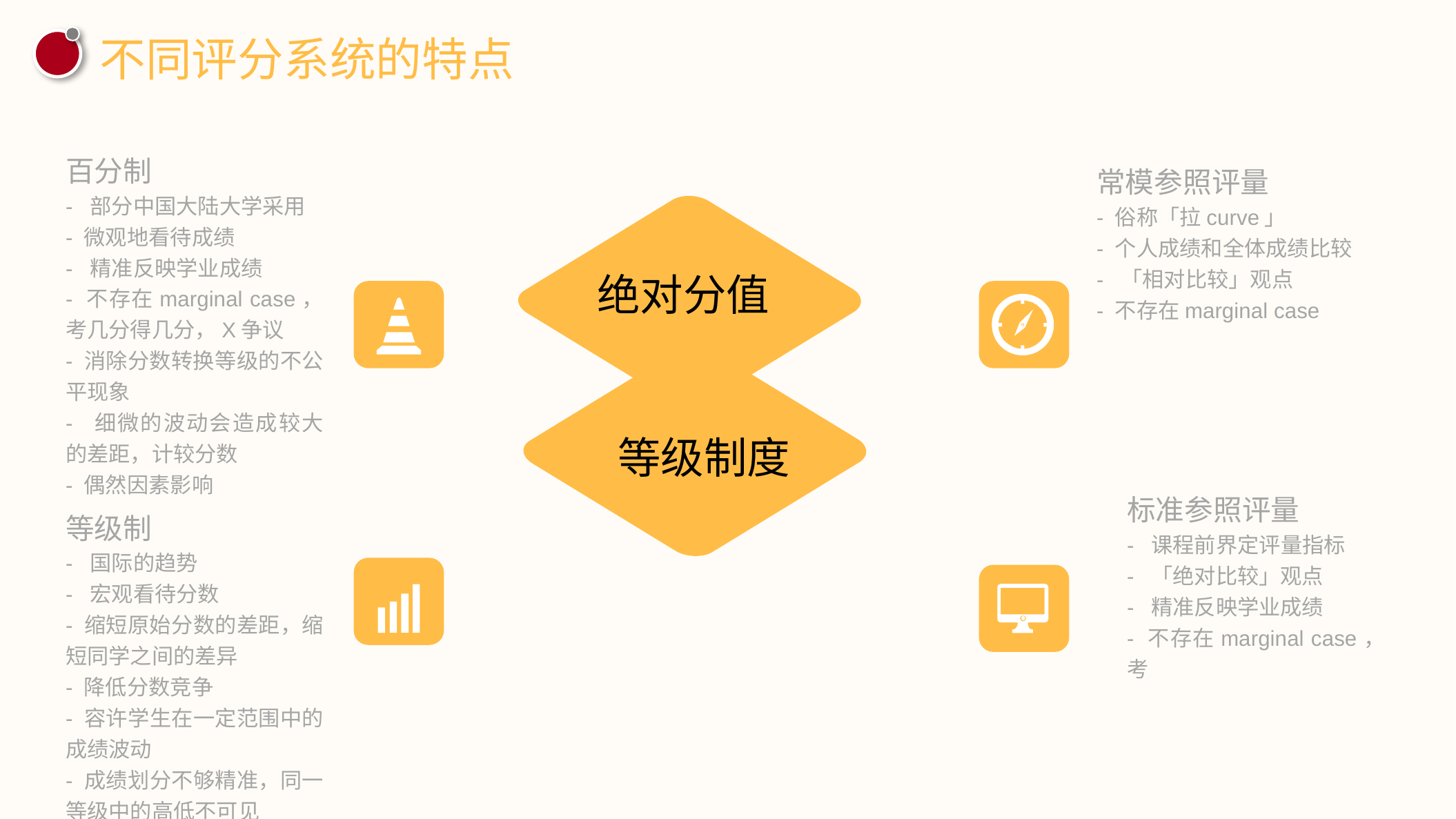

不同评分系统的特点
常模参照评量
- 俗称「拉curve」
- 个人成绩和全体成绩比较
-  「相对比较」观点
- 不存在marginal case
百分制
-  部分中国大陆大学采用
- 微观地看待成绩
-  精准反映学业成绩
- 不存在marginal case，考几分得几分，X争议
- 消除分数转换等级的不公平现象
-  细微的波动会造成较大的差距，计较分数
- 偶然因素影响

绝对分值

    等级制度

标准参照评量
-  课程前界定评量指标
-  「绝对比较」观点
-  精准反映学业成绩
- 不存在marginal case，考

等级制
-  国际的趋势
-  宏观看待分数
- 缩短原始分数的差距，缩短同学之间的差异
- 降低分数竞争
- 容许学生在一定范围中的成绩波动
- 成绩划分不够精准，同一等级中的高低不可见